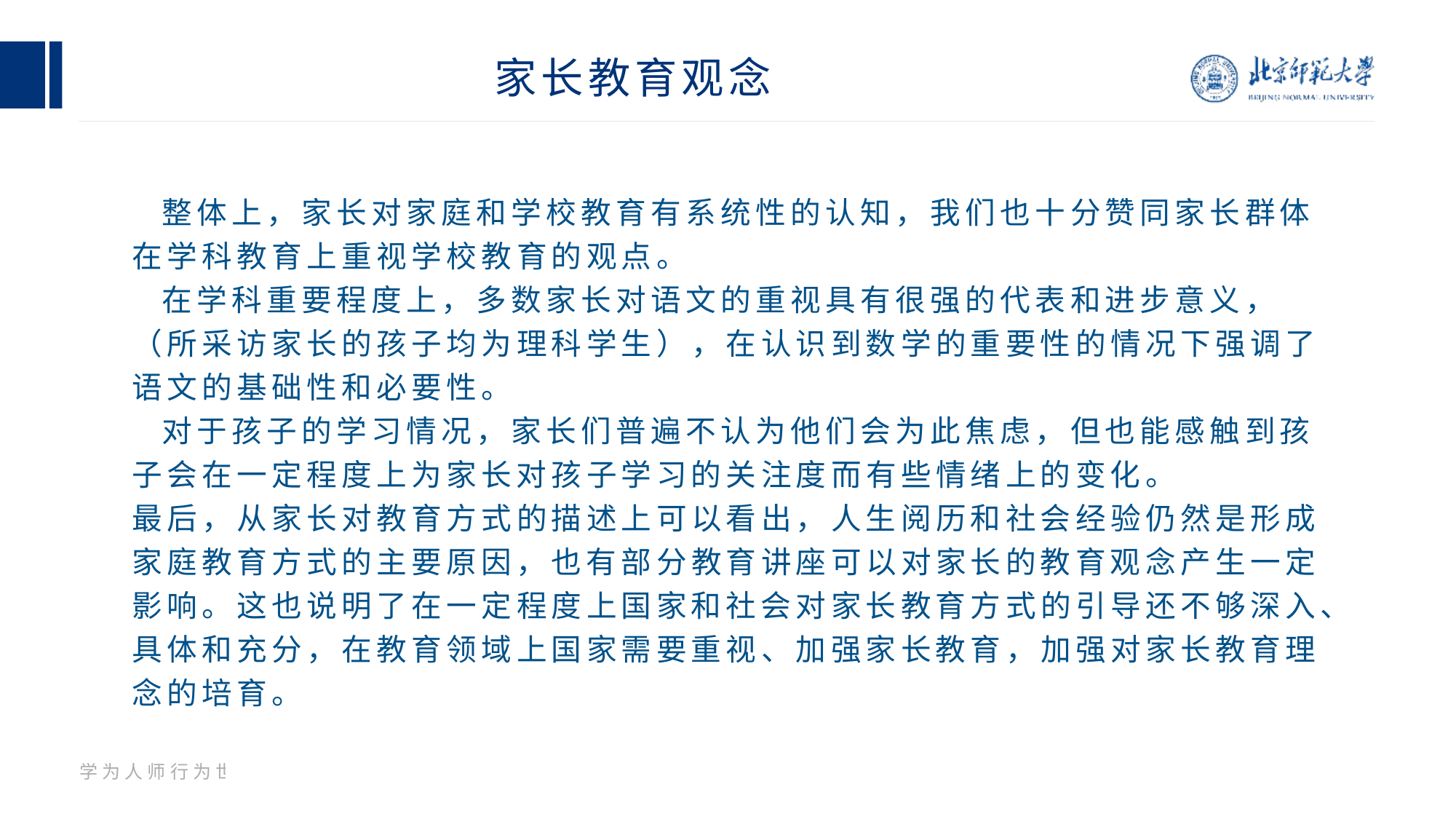

家长教育观念
  整体上，家长对家庭和学校教育有系统性的认知，我们也十分赞同家长群体在学科教育上重视学校教育的观点。
  在学科重要程度上，多数家长对语文的重视具有很强的代表和进步意义，（所采访家长的孩子均为理科学生），在认识到数学的重要性的情况下强调了语文的基础性和必要性。
  对于孩子的学习情况，家长们普遍不认为他们会为此焦虑，但也能感触到孩子会在一定程度上为家长对孩子学习的关注度而有些情绪上的变化。
最后，从家长对教育方式的描述上可以看出，人生阅历和社会经验仍然是形成家庭教育方式的主要原因，也有部分教育讲座可以对家长的教育观念产生一定影响。这也说明了在一定程度上国家和社会对家长教育方式的引导还不够深入、具体和充分，在教育领域上国家需要重视、加强家长教育，加强对家长教育理念的培育。